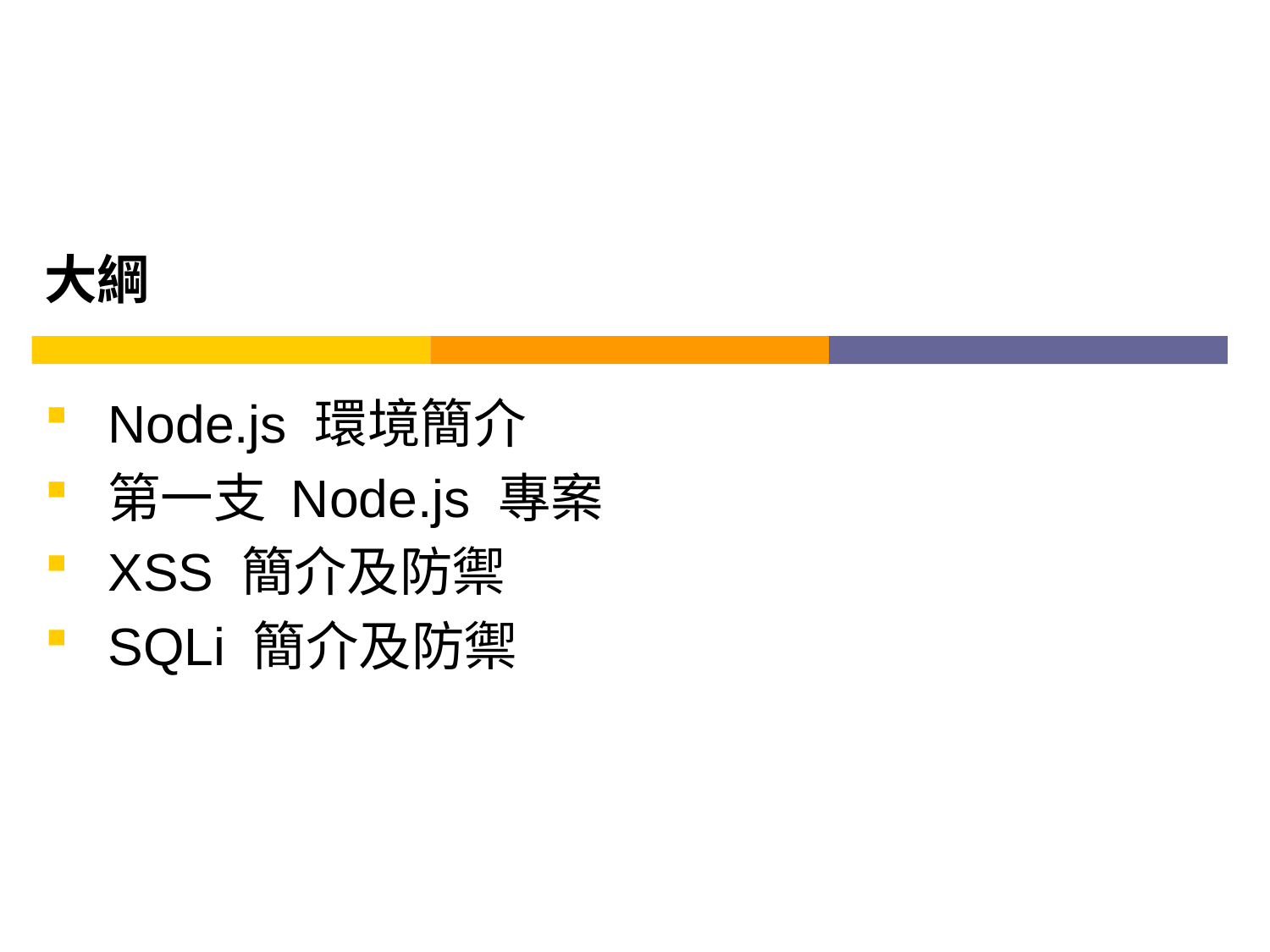

# 大綱
Node.js 環境簡介
第一支 Node.js 專案
XSS 簡介及防禦
SQLi 簡介及防禦